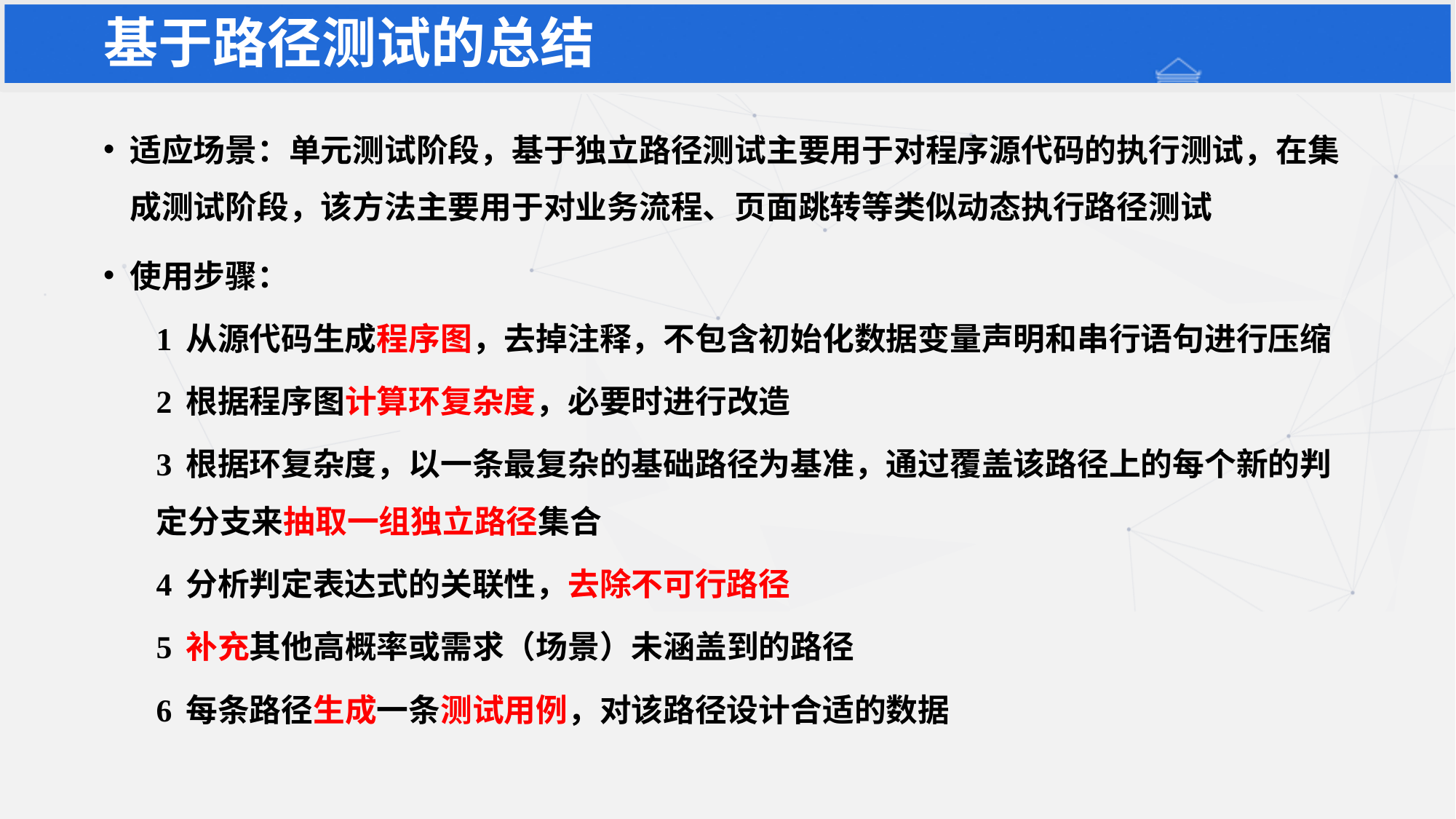

基于路径测试的总结
适应场景：单元测试阶段，基于独立路径测试主要用于对程序源代码的执行测试，在集成测试阶段，该方法主要用于对业务流程、页面跳转等类似动态执行路径测试
使用步骤：
1 从源代码生成程序图，去掉注释，不包含初始化数据变量声明和串行语句进行压缩
2 根据程序图计算环复杂度，必要时进行改造
3 根据环复杂度，以一条最复杂的基础路径为基准，通过覆盖该路径上的每个新的判定分支来抽取一组独立路径集合
4 分析判定表达式的关联性，去除不可行路径
5 补充其他高概率或需求（场景）未涵盖到的路径
6 每条路径生成一条测试用例，对该路径设计合适的数据